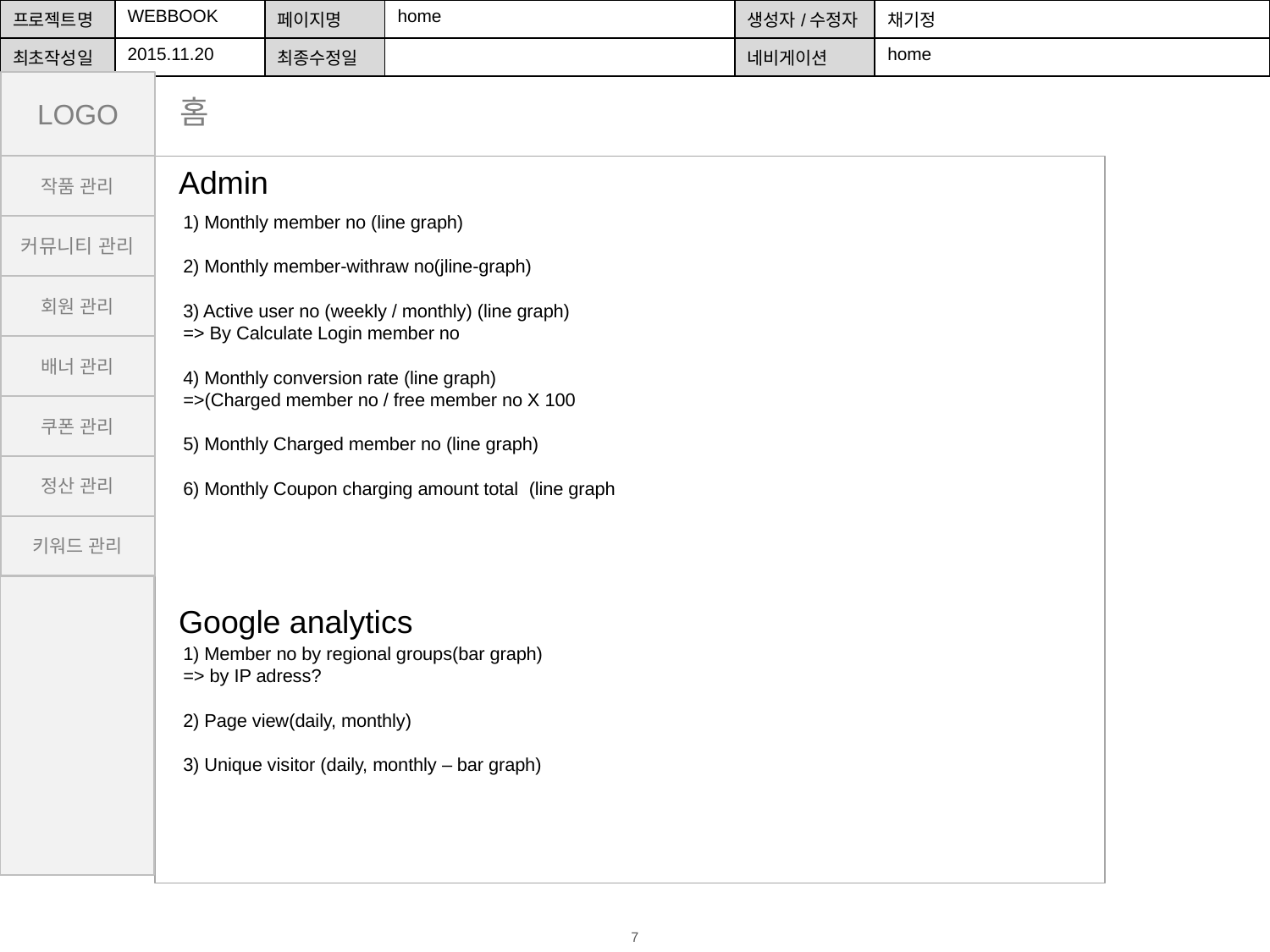

| 프로젝트명 | WEBBOOK | 페이지명 | home | 생성자/수정자 | 채기정 |
| --- | --- | --- | --- | --- | --- |
| 최초작성일 | 2015.11.20 | 최종수정일 |  | 네비게이션 | home |
LOGO
홈
작품 관리

Admin
1) Monthly member no (line graph)

2) Monthly member-withraw no(jline-graph)

3) Active user no (weekly / monthly) (line graph)
=> By Calculate Login member no

4) Monthly conversion rate (line graph)
=>(Charged member no / free member no X 100

5) Monthly Charged member no (line graph)

6) Monthly Coupon charging amount total  (line graph
커뮤니티 관리
회원 관리
배너 관리
쿠폰 관리
정산 관리

키워드 관리
Google analytics
1) Member no by regional groups(bar graph)
=> by IP adress?

2) Page view(daily, monthly)

3) Unique visitor (daily, monthly – bar graph)